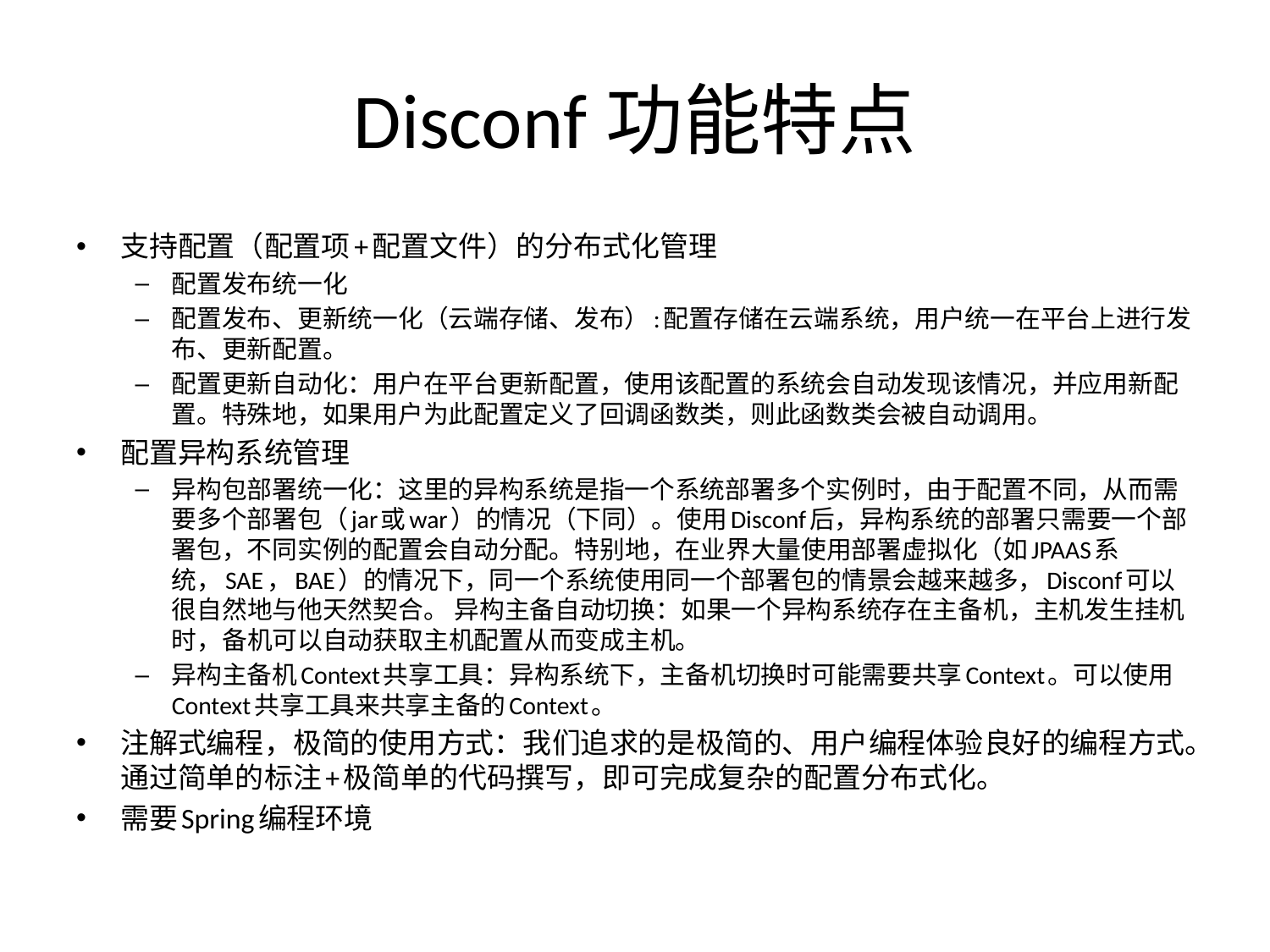

# Disconf功能特点
支持配置（配置项+配置文件）的分布式化管理
配置发布统一化
配置发布、更新统一化（云端存储、发布）:配置存储在云端系统，用户统一在平台上进行发布、更新配置。
配置更新自动化：用户在平台更新配置，使用该配置的系统会自动发现该情况，并应用新配置。特殊地，如果用户为此配置定义了回调函数类，则此函数类会被自动调用。
配置异构系统管理
异构包部署统一化：这里的异构系统是指一个系统部署多个实例时，由于配置不同，从而需要多个部署包（jar或war）的情况（下同）。使用Disconf后，异构系统的部署只需要一个部署包，不同实例的配置会自动分配。特别地，在业界大量使用部署虚拟化（如JPAAS系统，SAE，BAE）的情况下，同一个系统使用同一个部署包的情景会越来越多，Disconf可以很自然地与他天然契合。 异构主备自动切换：如果一个异构系统存在主备机，主机发生挂机时，备机可以自动获取主机配置从而变成主机。
异构主备机Context共享工具：异构系统下，主备机切换时可能需要共享Context。可以使用Context共享工具来共享主备的Context。
注解式编程，极简的使用方式：我们追求的是极简的、用户编程体验良好的编程方式。通过简单的标注+极简单的代码撰写，即可完成复杂的配置分布式化。
需要Spring编程环境